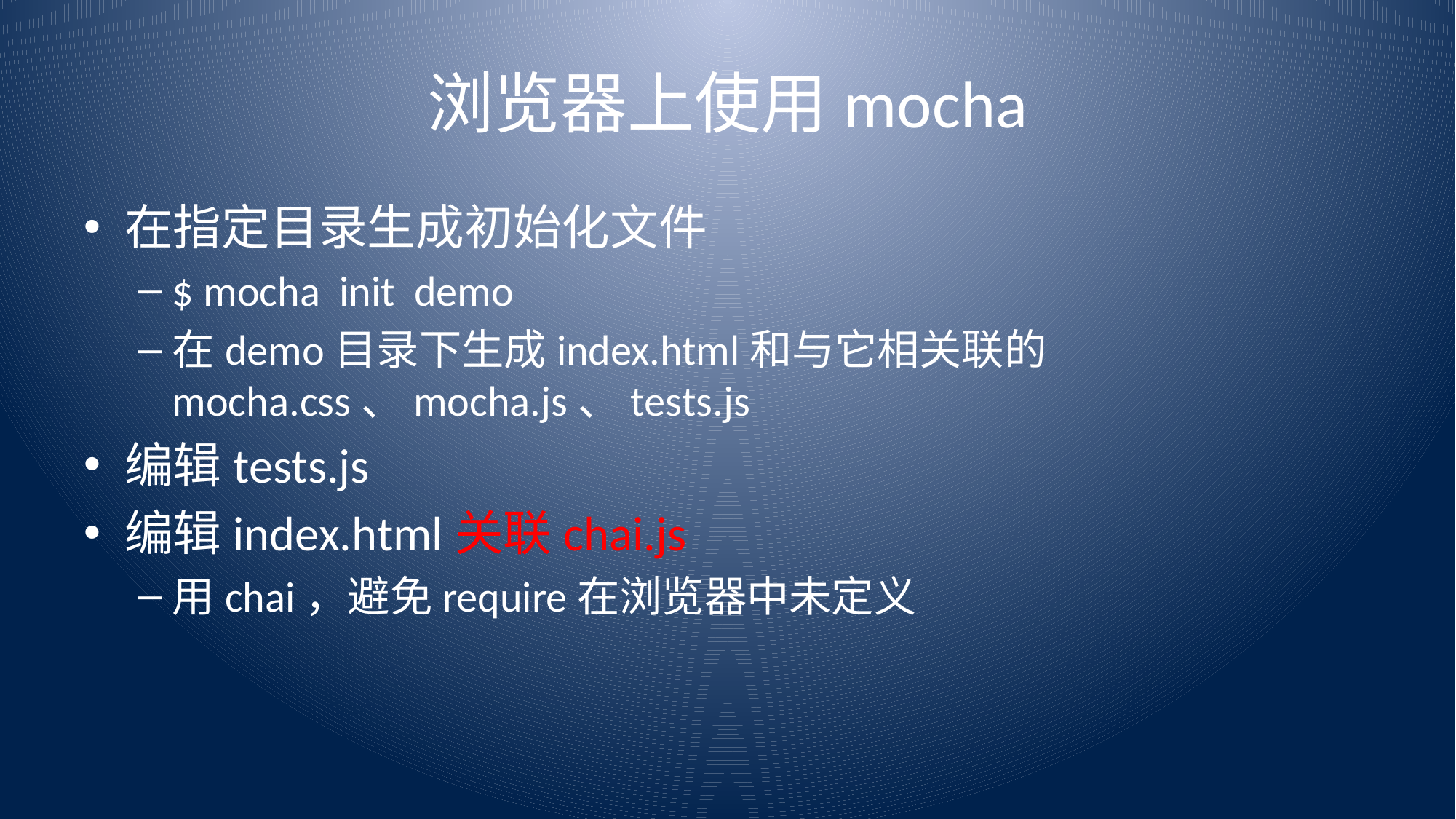

# 浏览器上使用mocha
在指定目录生成初始化文件
$ mocha  init  demo
在demo目录下生成index.html和与它相关联的mocha.css、mocha.js、tests.js
编辑tests.js
编辑index.html关联chai.js
用chai，避免require在浏览器中未定义